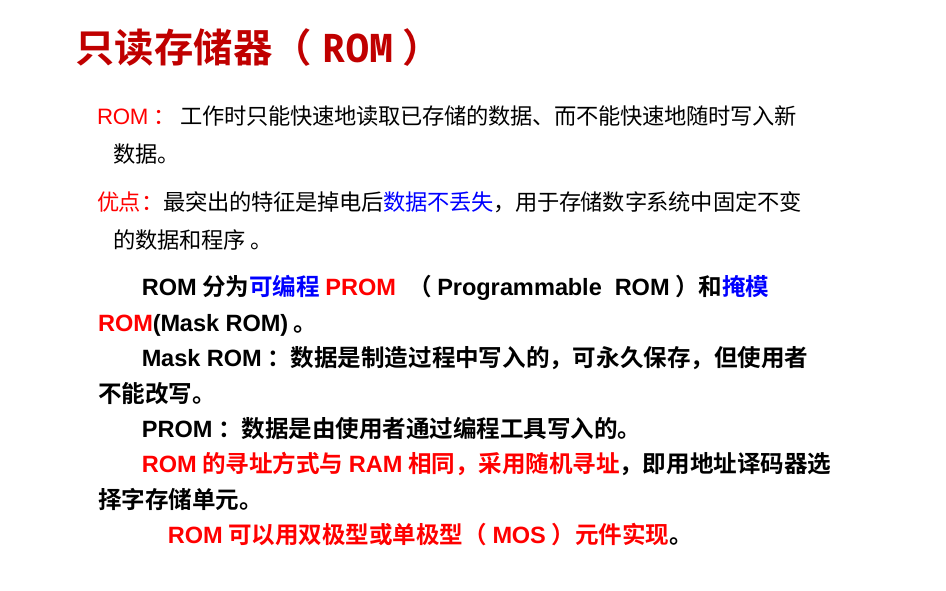

# 只读存储器（ROM）
ROM： 工作时只能快速地读取已存储的数据、而不能快速地随时写入新数据。
优点：最突出的特征是掉电后数据不丢失，用于存储数字系统中固定不变的数据和程序 。
ROM分为可编程PROM （Programmable  ROM）和掩模ROM(Mask ROM)。
Mask ROM：数据是制造过程中写入的，可永久保存，但使用者不能改写。
PROM：数据是由使用者通过编程工具写入的。
ROM的寻址方式与RAM相同，采用随机寻址，即用地址译码器选择字存储单元。
    ROM可以用双极型或单极型（MOS）元件实现。